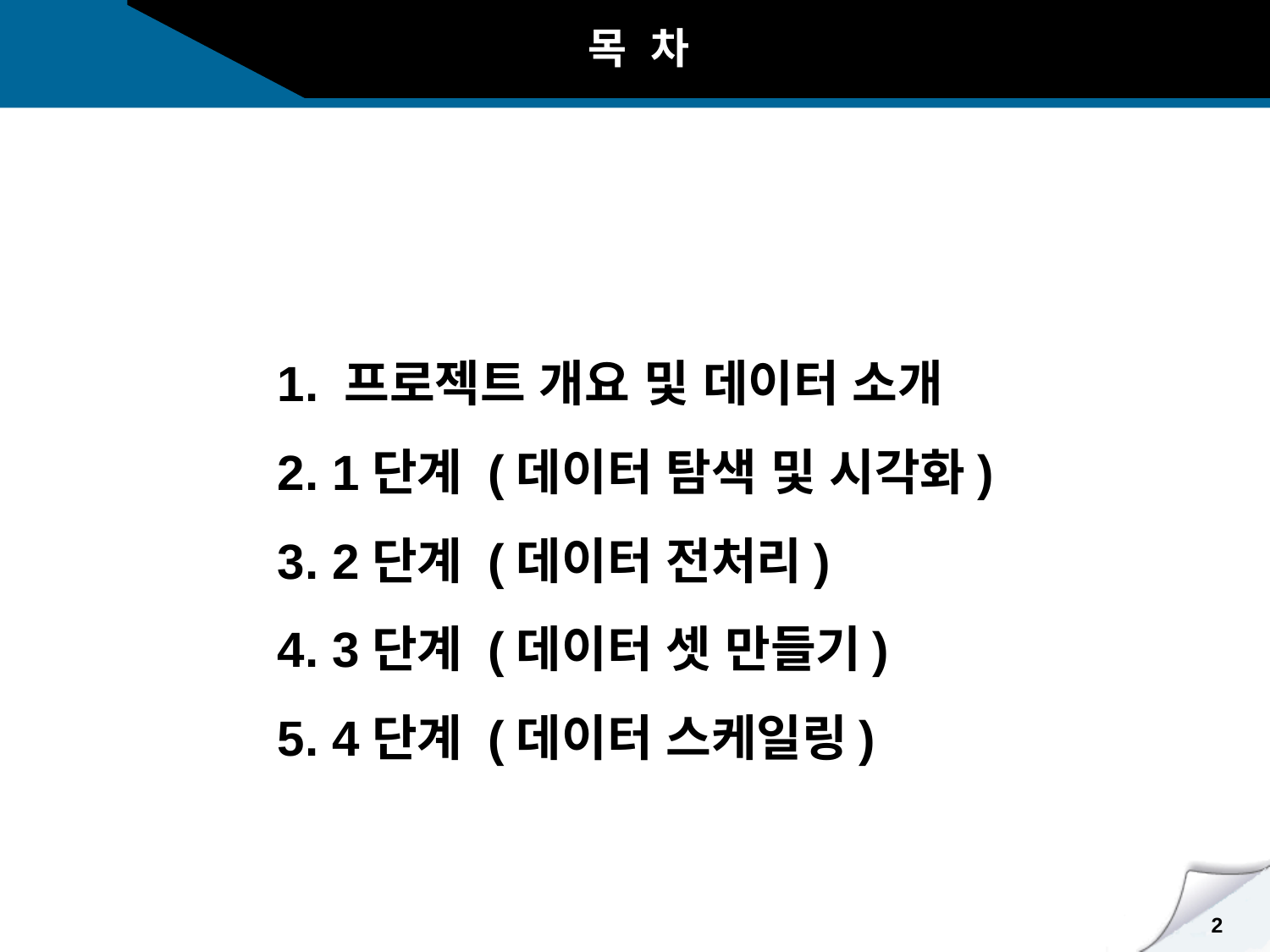

목  차
1. 프로젝트 개요 및 데이터 소개
2. 1단계 (데이터 탐색 및 시각화)
3. 2단계 (데이터 전처리)
4. 3단계 (데이터 셋 만들기)
5. 4단계 (데이터 스케일링)